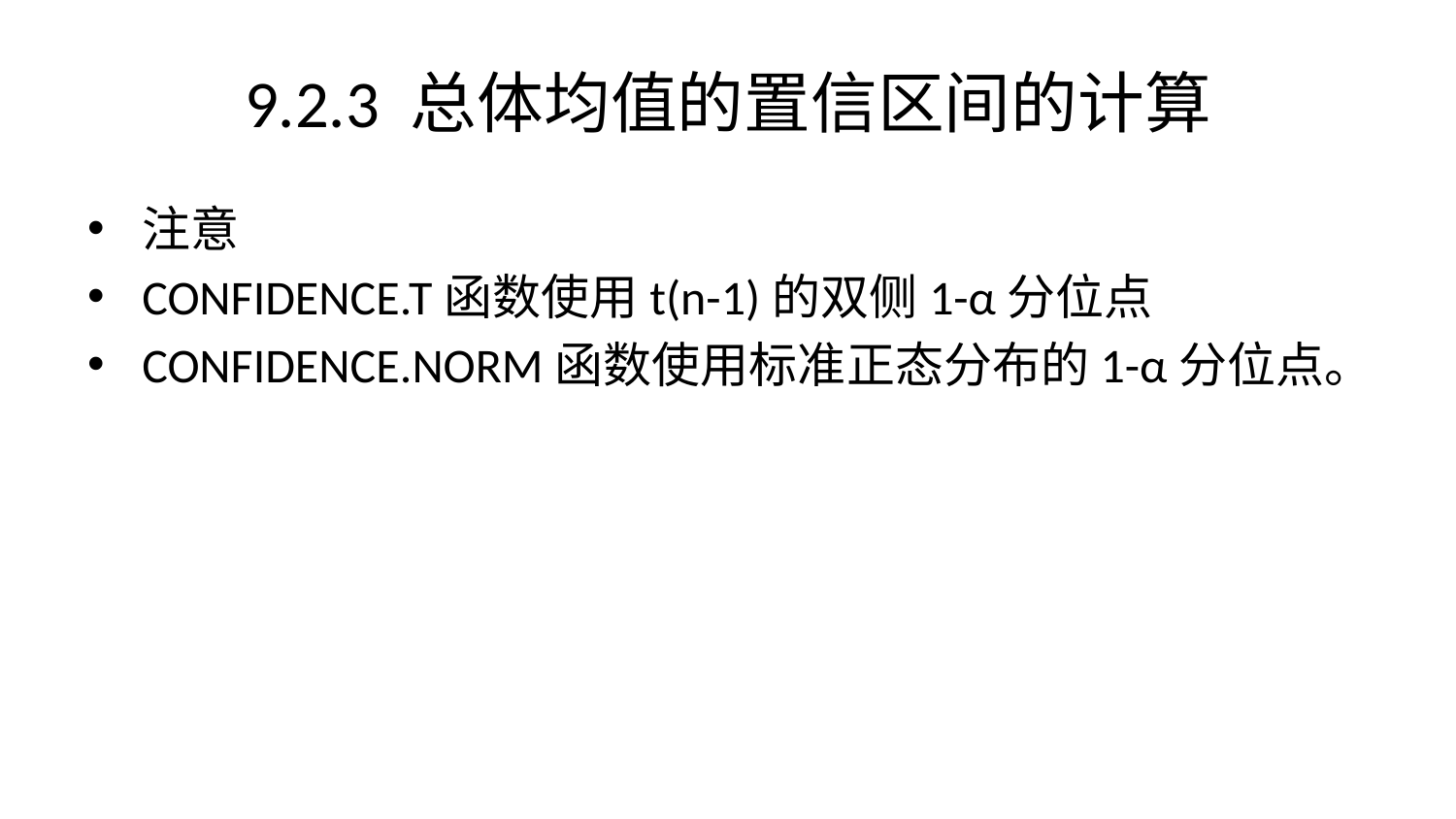

# 9.2.3 总体均值的置信区间的计算
注意
CONFIDENCE.T函数使用t(n-1)的双侧1-α分位点
CONFIDENCE.NORM函数使用标准正态分布的1-α分位点。